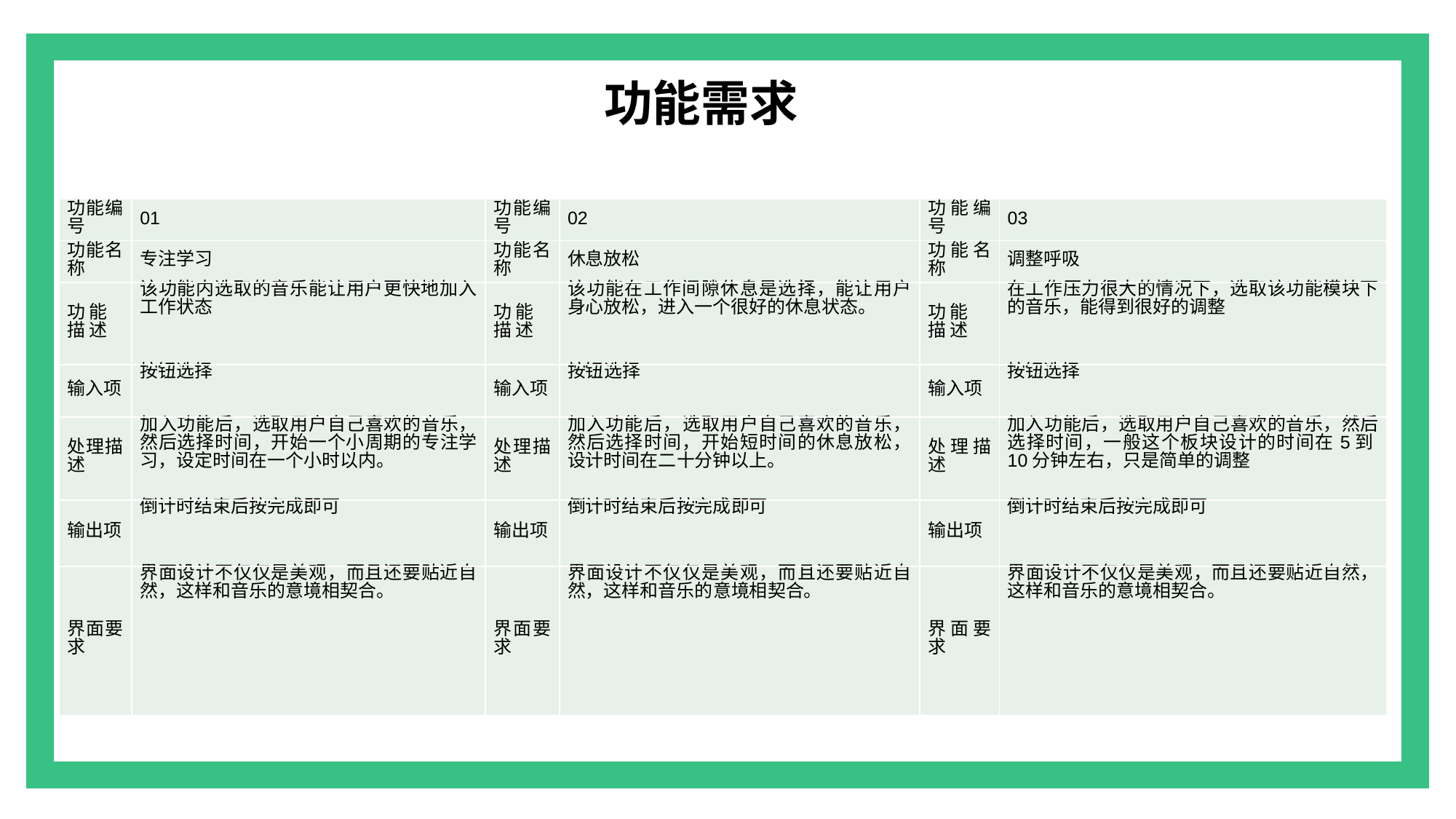

功能需求
| 功能编号 | 03 |
| --- | --- |
| 功能名称 | 调整呼吸 |
| 功 能 描 述 | 在工作压力很大的情况下，选取该功能模块下的音乐，能得到很好的调整 |
| 输入项 | 按钮选择 |
| 处理描述 | 加入功能后，选取用户自己喜欢的音乐，然后选择时间，一般这个板块设计的时间在5到10分钟左右，只是简单的调整 |
| 输出项 | 倒计时结束后按完成即可 |
| 界面要求 | 界面设计不仅仅是美观，而且还要贴近自然，这样和音乐的意境相契合。 |
| 功能编号 | 01 |
| --- | --- |
| 功能名称 | 专注学习 |
| 功 能 描 述 | 该功能内选取的音乐能让用户更快地加入工作状态 |
| 输入项 | 按钮选择 |
| 处理描述 | 加入功能后，选取用户自己喜欢的音乐，然后选择时间，开始一个小周期的专注学习，设定时间在一个小时以内。 |
| 输出项 | 倒计时结束后按完成即可 |
| 界面要求 | 界面设计不仅仅是美观，而且还要贴近自然，这样和音乐的意境相契合。 |
| 功能编号 | 02 |
| --- | --- |
| 功能名称 | 休息放松 |
| 功 能 描 述 | 该功能在工作间隙休息是选择，能让用户身心放松，进入一个很好的休息状态。 |
| 输入项 | 按钮选择 |
| 处理描述 | 加入功能后，选取用户自己喜欢的音乐，然后选择时间，开始短时间的休息放松，设计时间在二十分钟以上。 |
| 输出项 | 倒计时结束后按完成即可 |
| 界面要求 | 界面设计不仅仅是美观，而且还要贴近自然，这样和音乐的意境相契合。 |